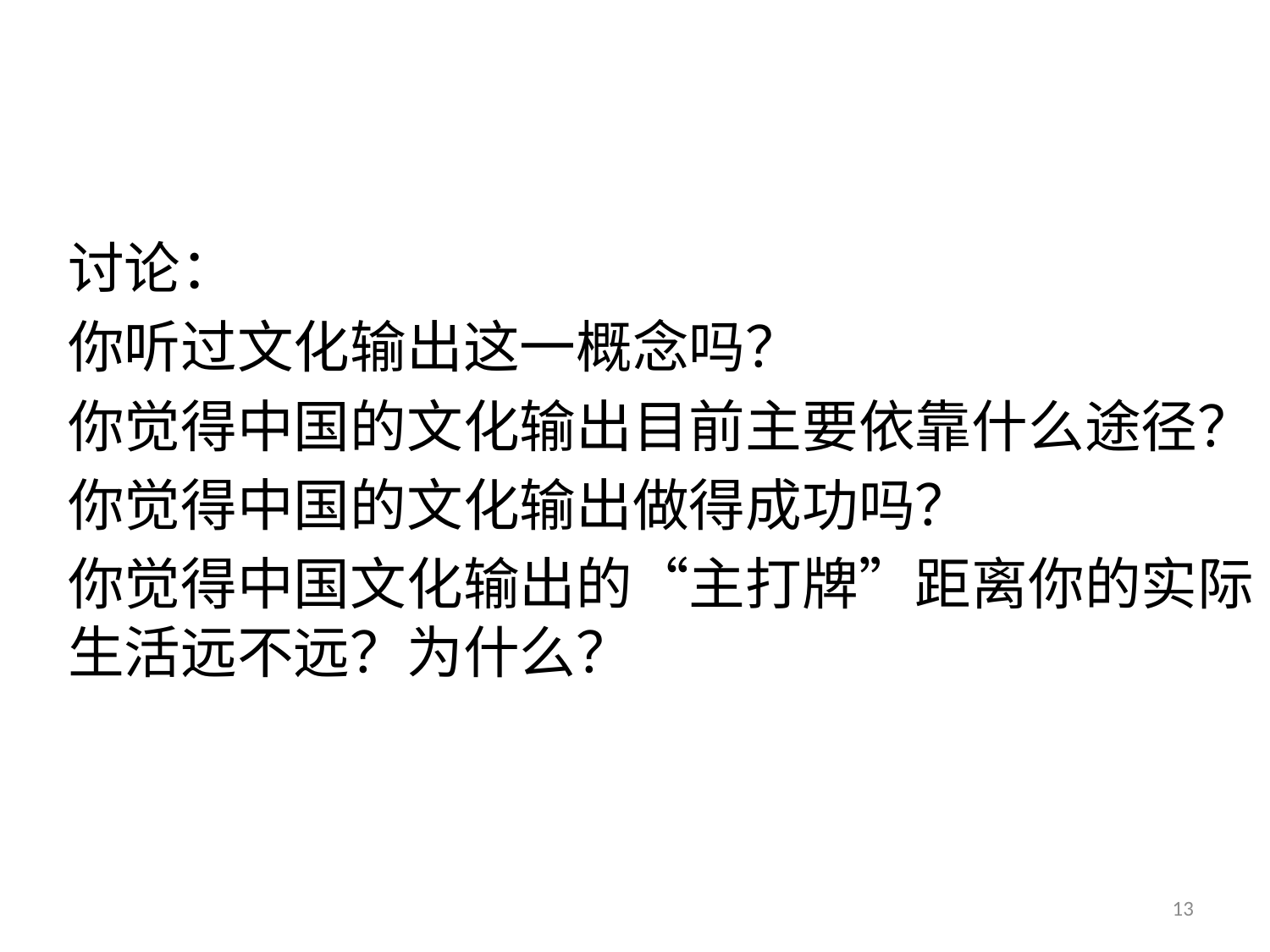

讨论：
你听过文化输出这一概念吗？
你觉得中国的文化输出目前主要依靠什么途径？
你觉得中国的文化输出做得成功吗？
你觉得中国文化输出的“主打牌”距离你的实际生活远不远？为什么？

13